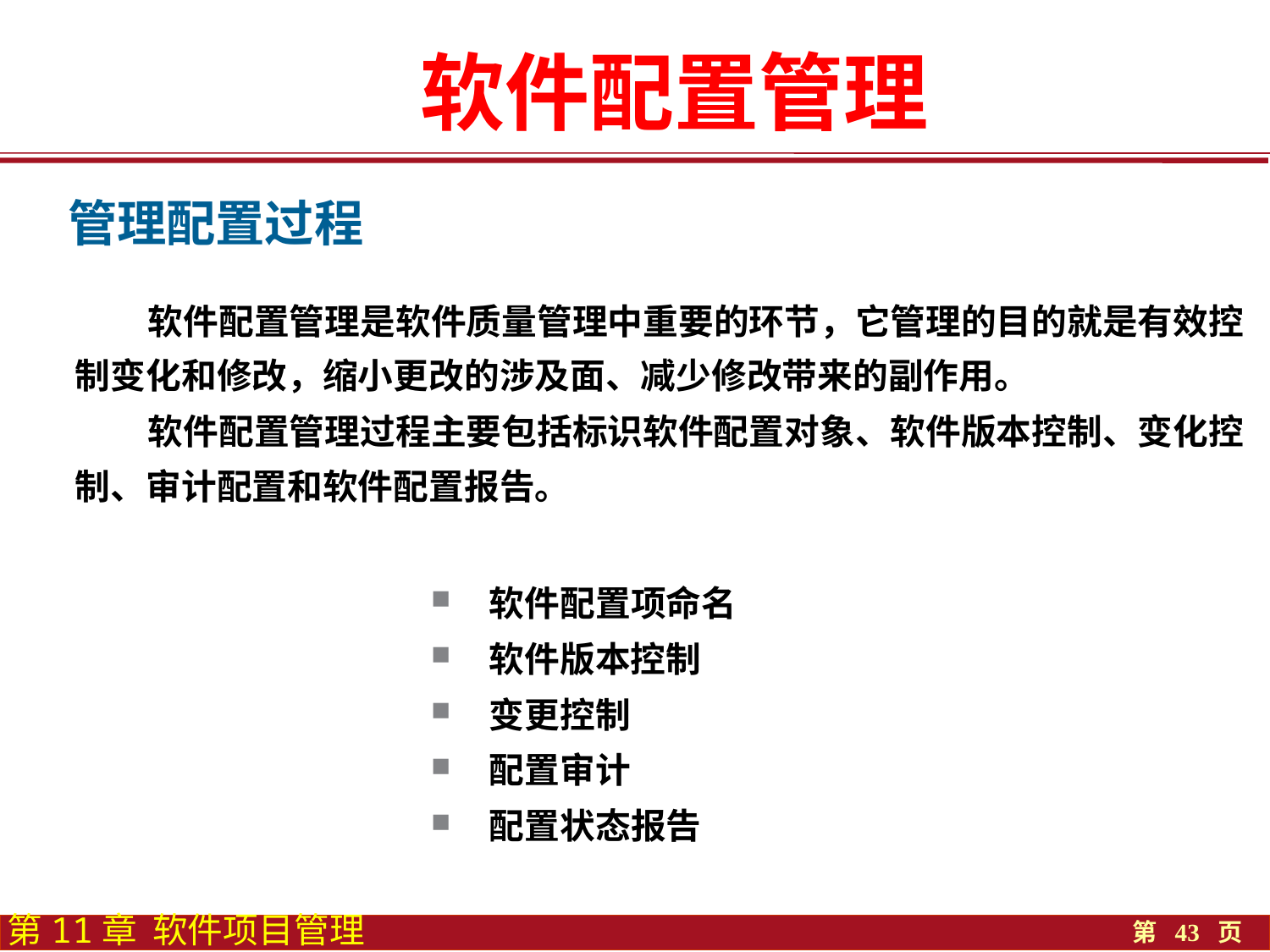

软件配置管理
管理配置过程
        软件配置管理是软件质量管理中重要的环节，它管理的目的就是有效控制变化和修改，缩小更改的涉及面、减少修改带来的副作用。
        软件配置管理过程主要包括标识软件配置对象、软件版本控制、变化控制、审计配置和软件配置报告。
软件配置项命名
软件版本控制
变更控制
配置审计
配置状态报告